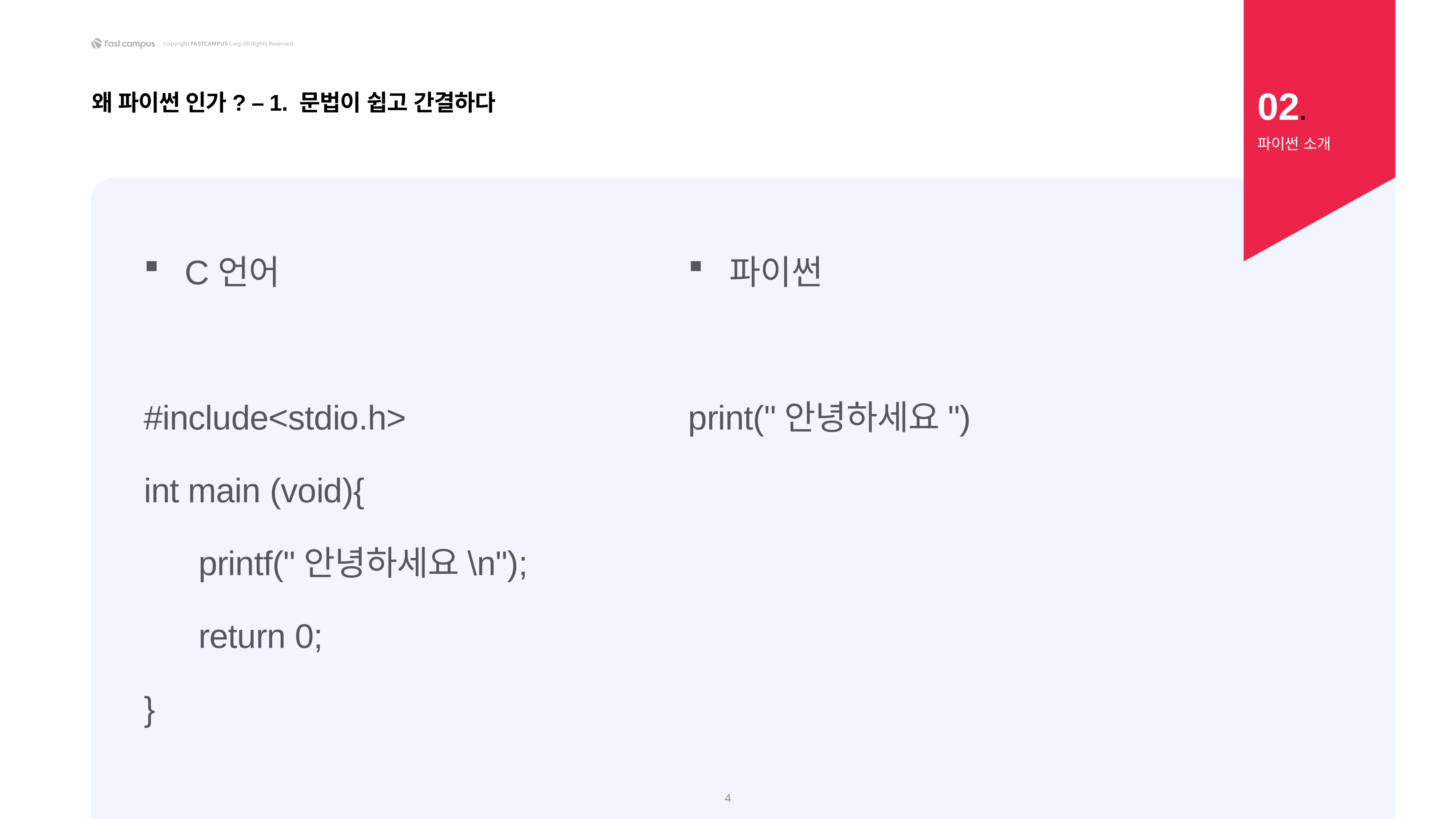

02.
왜 파이썬 인가? – 1. 문법이 쉽고 간결하다
파이썬 소개
C언어

#include<stdio.h>
int main (void){
	printf("안녕하세요\n");
	return 0;
}
파이썬

print("안녕하세요")
4